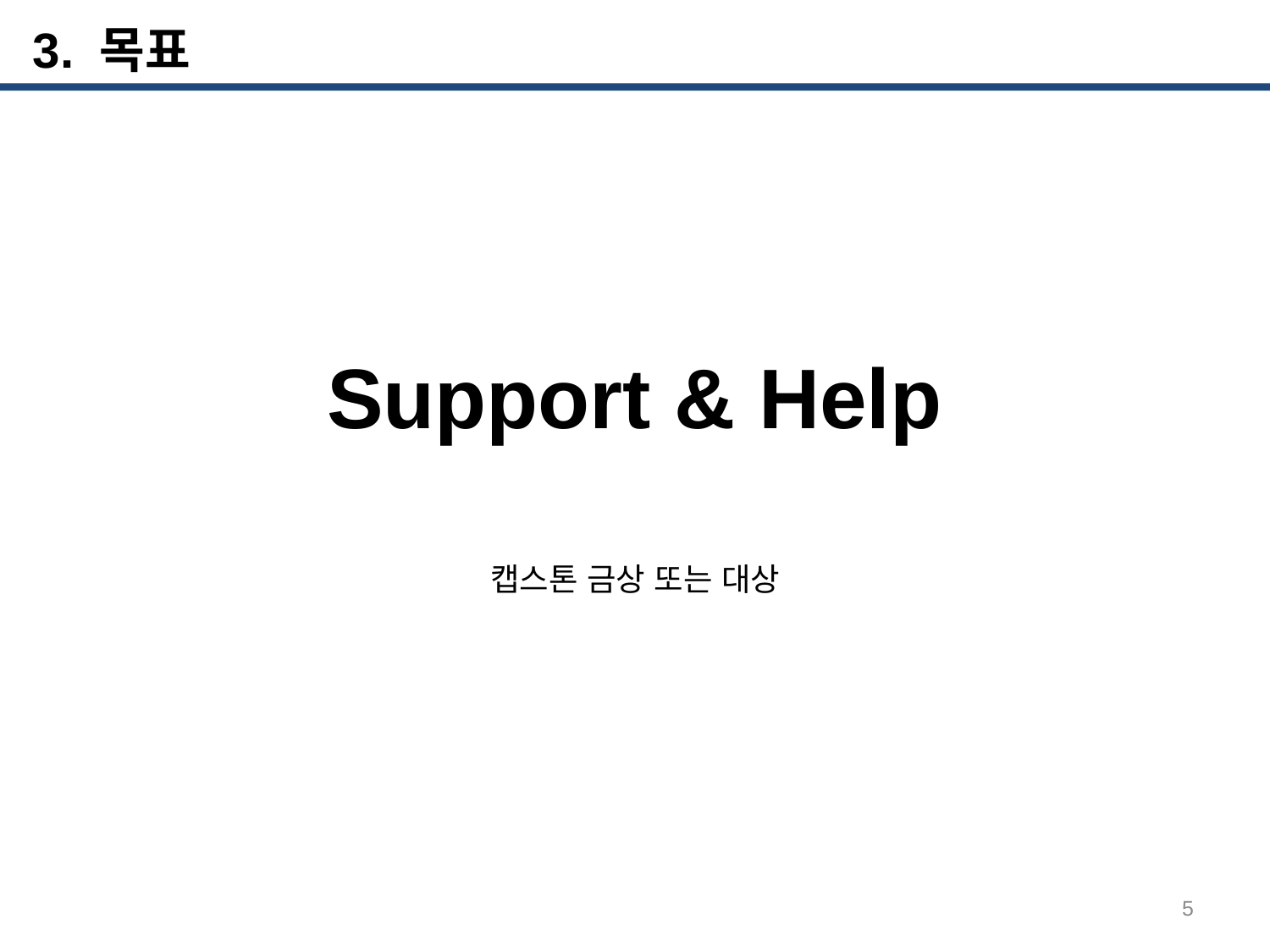

3. 목표

Support & Help
캡스톤 금상 또는 대상
5